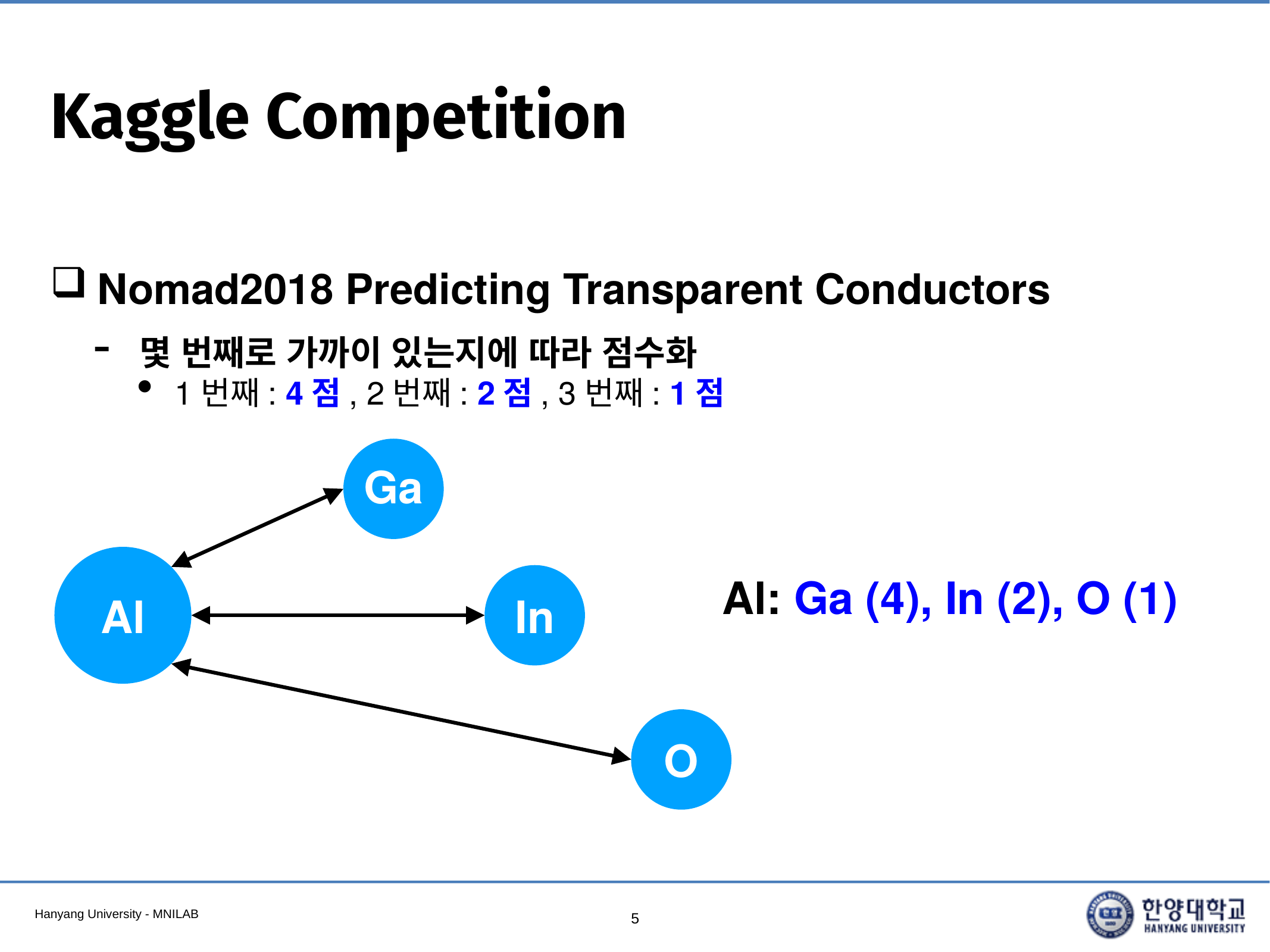

# Kaggle Competition
Nomad2018 Predicting Transparent Conductors
몇 번째로 가까이 있는지에 따라 점수화
1번째: 4점, 2번째: 2점, 3번째: 1점

Ga

Al: Ga (4), In (2), O (1)

Al
In

O
5